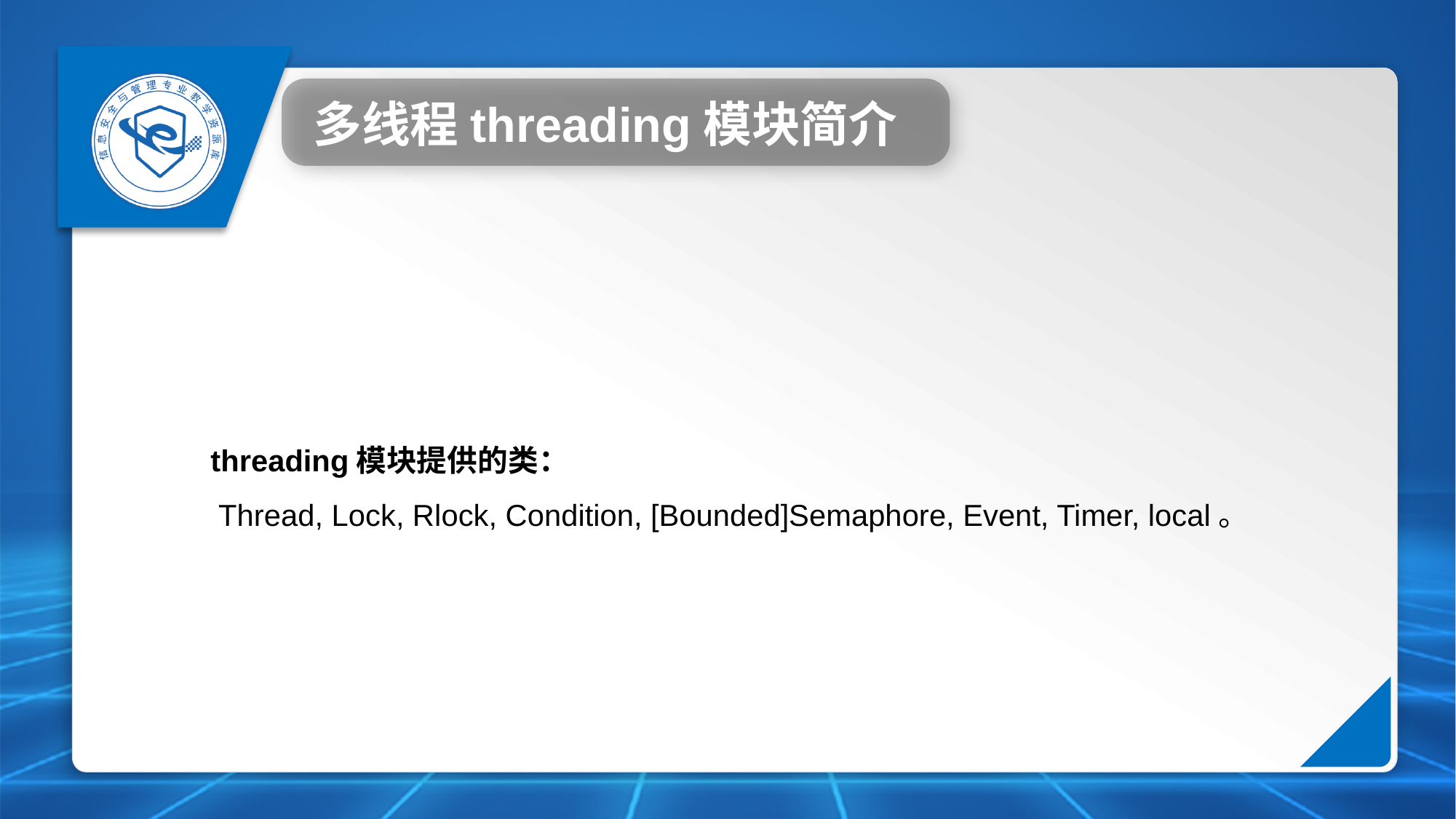

多线程threading模块简介
threading模块提供的类：  
　　Thread, Lock, Rlock, Condition, [Bounded]Semaphore, Event, Timer, local。